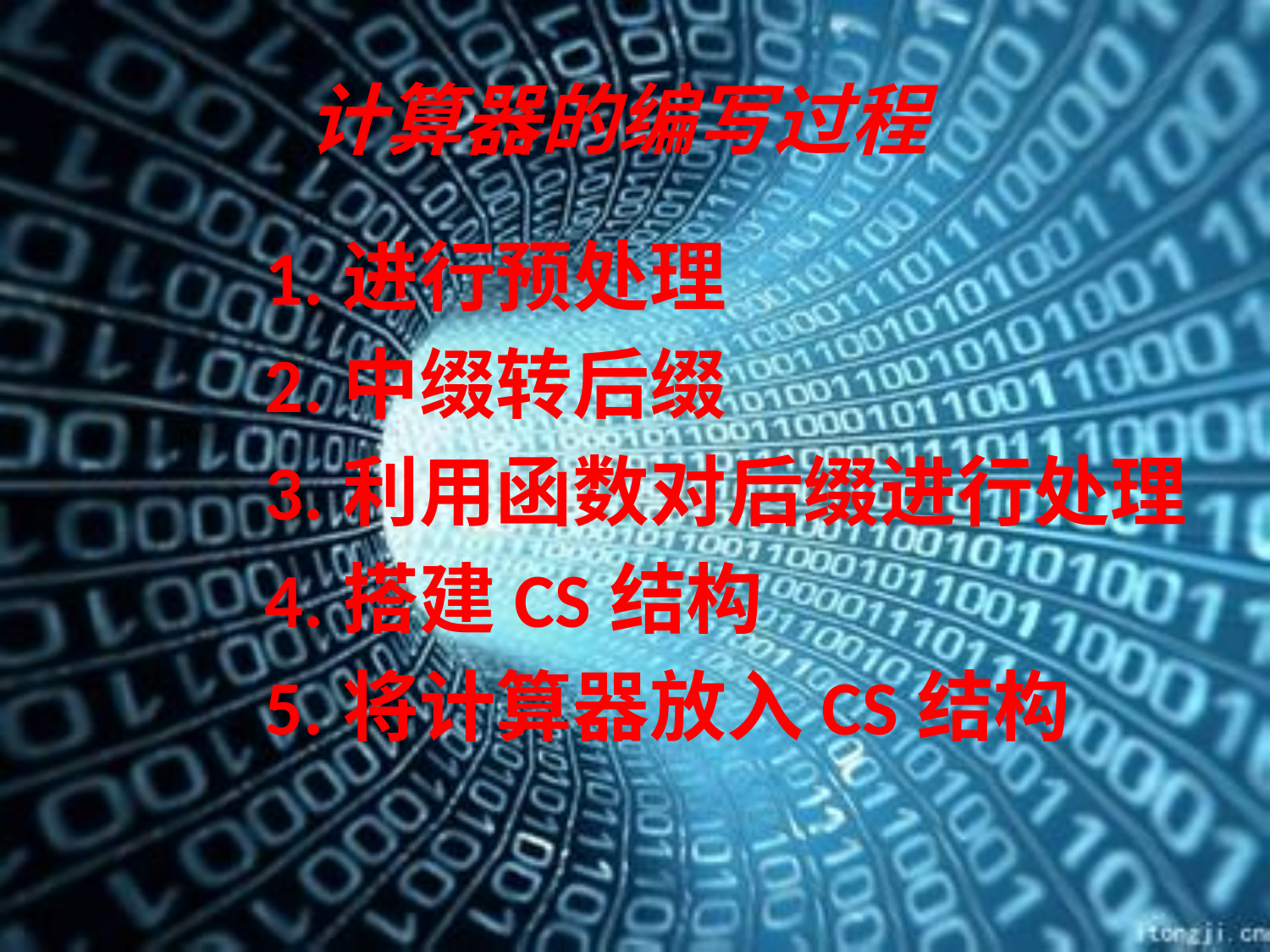

# 计算器的编写过程
1.进行预处理
2.中缀转后缀
3.利用函数对后缀进行处理
4.搭建CS结构
5.将计算器放入CS结构